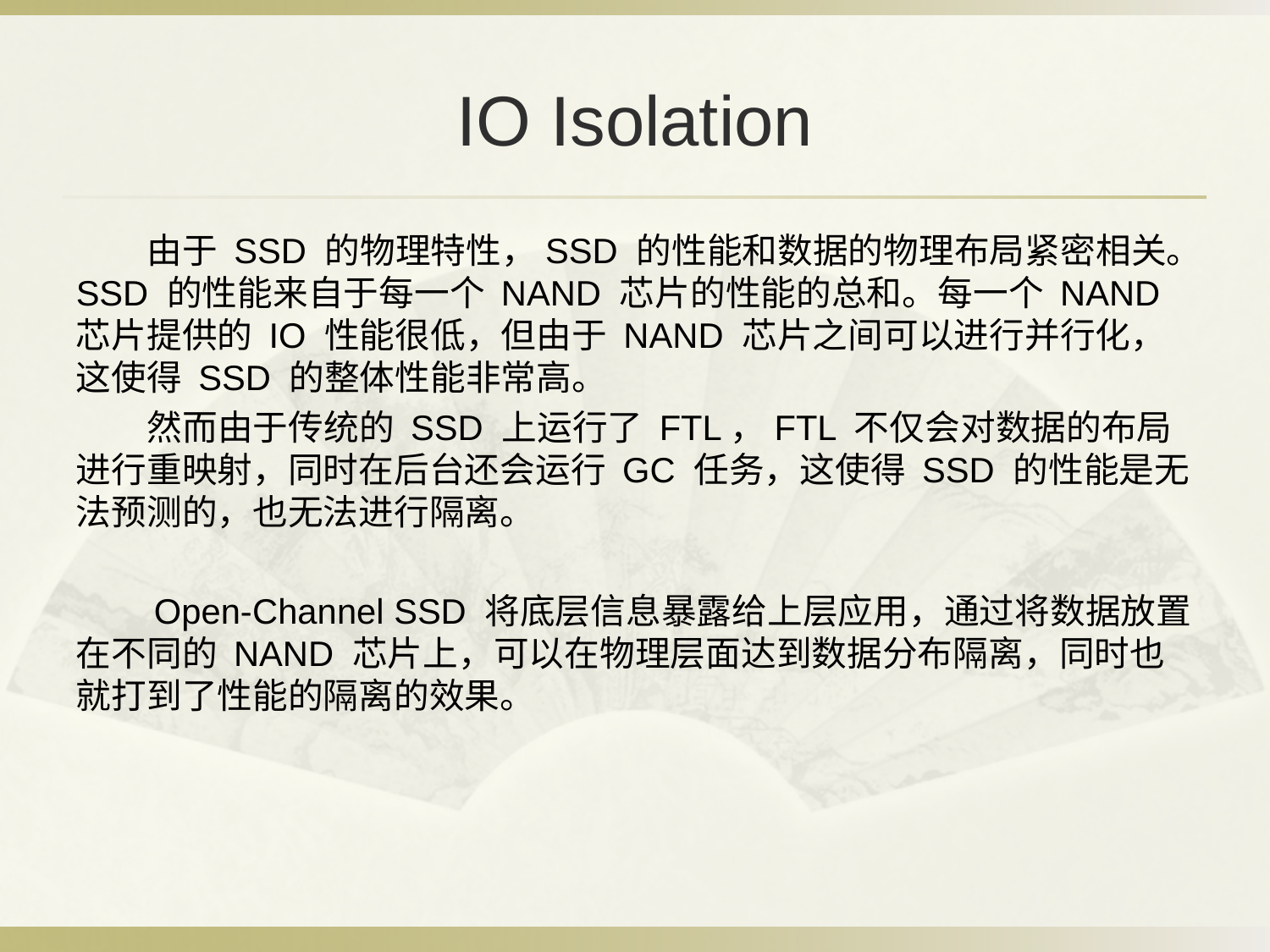

# IO Isolation
        由于 SSD 的物理特性，SSD 的性能和数据的物理布局紧密相关。SSD 的性能来自于每一个 NAND 芯片的性能的总和。每一个 NAND 芯片提供的 IO 性能很低，但由于 NAND 芯片之间可以进行并行化，这使得 SSD 的整体性能非常高。
        然而由于传统的 SSD 上运行了 FTL，FTL 不仅会对数据的布局进行重映射，同时在后台还会运行 GC 任务，这使得 SSD 的性能是无法预测的，也无法进行隔离。

        Open-Channel SSD 将底层信息暴露给上层应用，通过将数据放置在不同的 NAND 芯片上，可以在物理层面达到数据分布隔离，同时也就打到了性能的隔离的效果。